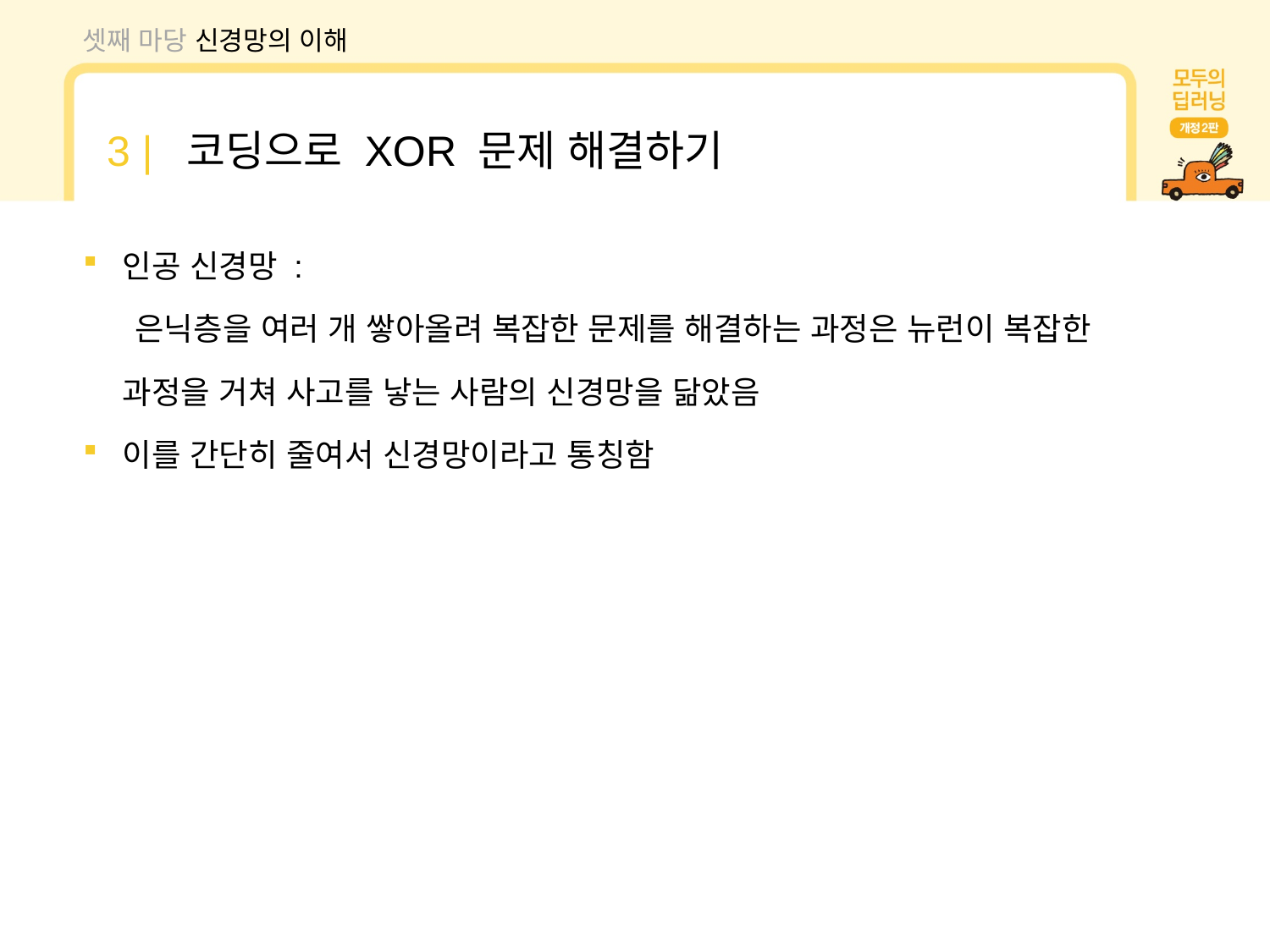

셋째 마당 신경망의 이해
3 |  코딩으로 XOR 문제 해결하기
인공 신경망 :
     은닉층을 여러 개 쌓아올려 복잡한 문제를 해결하는 과정은 뉴런이 복잡한 과정을 거쳐 사고를 낳는 사람의 신경망을 닮았음
이를 간단히 줄여서 신경망이라고 통칭함